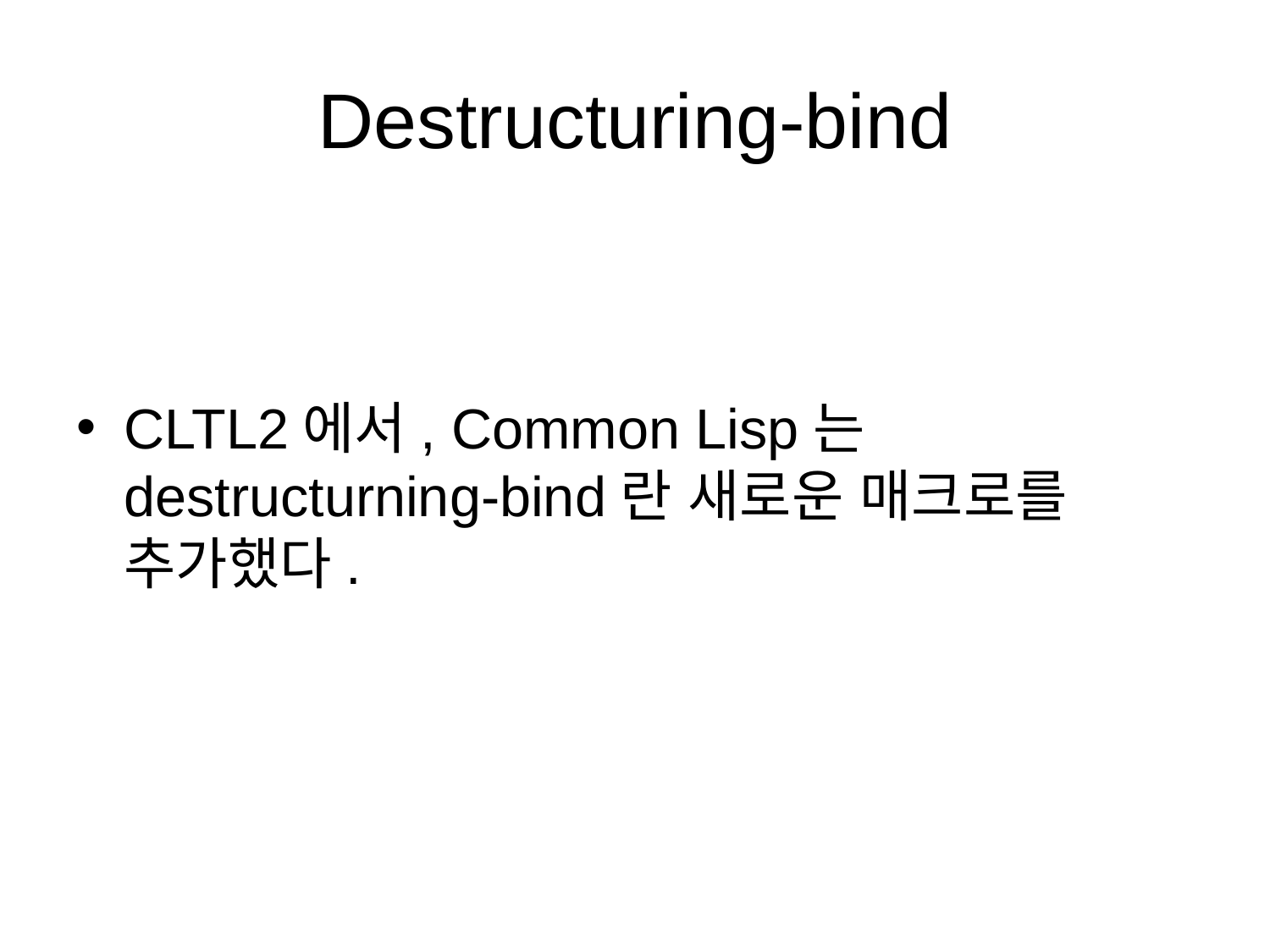

# Destructuring-bind
CLTL2에서, Common Lisp는 destructurning-bind란 새로운 매크로를 추가했다.